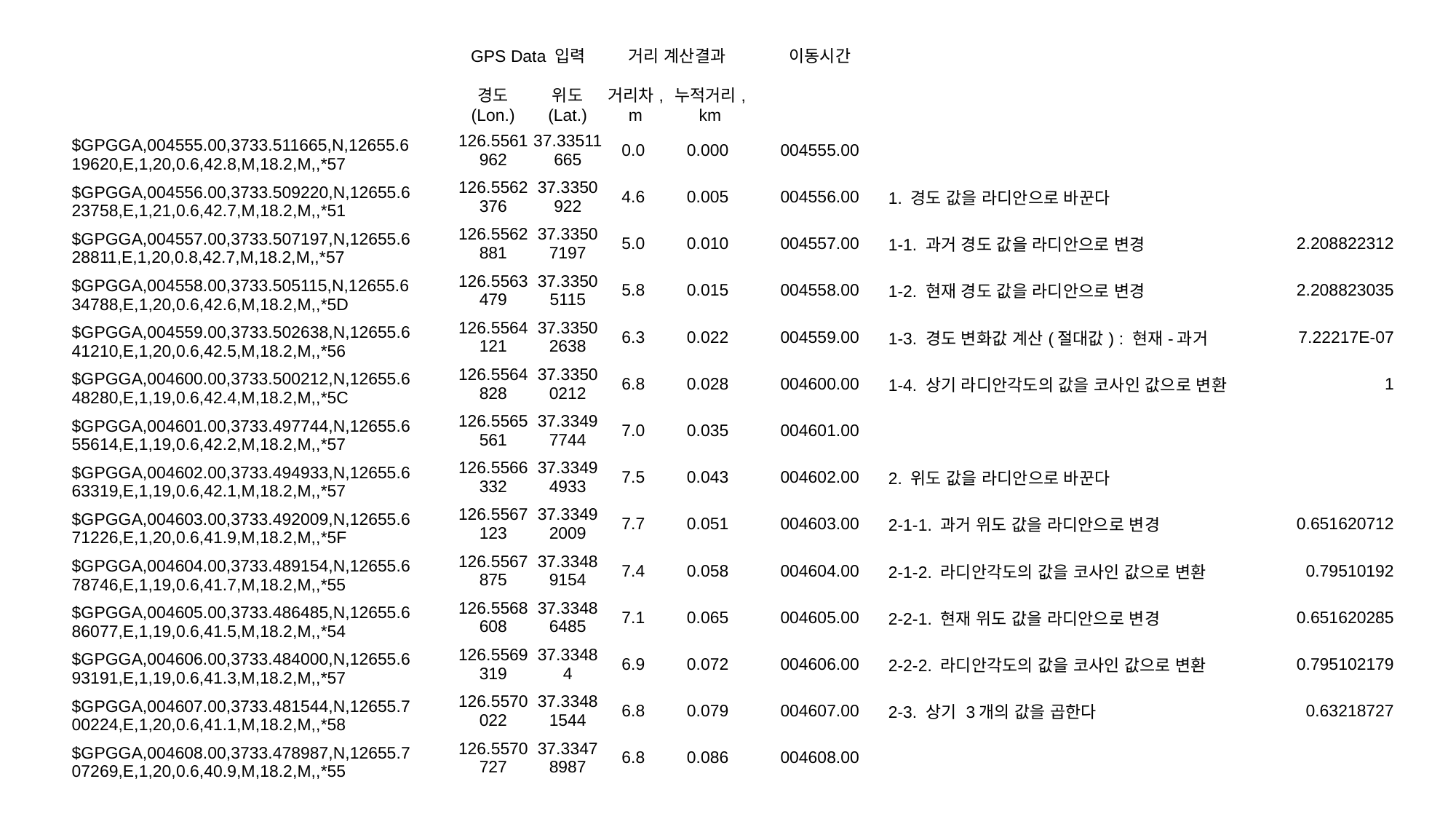

|  |  | GPS Data 입력 |  | 거리 계산결과 |  | 이동시간 |  |  |
| --- | --- | --- | --- | --- | --- | --- | --- | --- |
|  |  | 경도 (Lon.) | 위도 (Lat.) | 거리차, m | 누적거리, km |  |  |  |
| $GPGGA,004555.00,3733.511665,N,12655.619620,E,1,20,0.6,42.8,M,18.2,M,,\*57 |  | 126.5561962 | 37.33511665 | 0.0 | 0.000 | 004555.00 |  |  |
| $GPGGA,004556.00,3733.509220,N,12655.623758,E,1,21,0.6,42.7,M,18.2,M,,\*51 |  | 126.5562376 | 37.3350922 | 4.6 | 0.005 | 004556.00 | 1. 경도 값을 라디안으로 바꾼다 |  |
| $GPGGA,004557.00,3733.507197,N,12655.628811,E,1,20,0.8,42.7,M,18.2,M,,\*57 |  | 126.5562881 | 37.33507197 | 5.0 | 0.010 | 004557.00 | 1-1. 과거 경도 값을 라디안으로 변경 | 2.208822312 |
| $GPGGA,004558.00,3733.505115,N,12655.634788,E,1,20,0.6,42.6,M,18.2,M,,\*5D |  | 126.5563479 | 37.33505115 | 5.8 | 0.015 | 004558.00 | 1-2. 현재 경도 값을 라디안으로 변경 | 2.208823035 |
| $GPGGA,004559.00,3733.502638,N,12655.641210,E,1,20,0.6,42.5,M,18.2,M,,\*56 |  | 126.5564121 | 37.33502638 | 6.3 | 0.022 | 004559.00 | 1-3. 경도 변화값 계산(절대값) : 현재-과거 | 7.22217E-07 |
| $GPGGA,004600.00,3733.500212,N,12655.648280,E,1,19,0.6,42.4,M,18.2,M,,\*5C |  | 126.5564828 | 37.33500212 | 6.8 | 0.028 | 004600.00 | 1-4. 상기 라디안각도의 값을 코사인 값으로 변환 | 1 |
| $GPGGA,004601.00,3733.497744,N,12655.655614,E,1,19,0.6,42.2,M,18.2,M,,\*57 |  | 126.5565561 | 37.33497744 | 7.0 | 0.035 | 004601.00 |  |  |
| $GPGGA,004602.00,3733.494933,N,12655.663319,E,1,19,0.6,42.1,M,18.2,M,,\*57 |  | 126.5566332 | 37.33494933 | 7.5 | 0.043 | 004602.00 | 2. 위도 값을 라디안으로 바꾼다 |  |
| $GPGGA,004603.00,3733.492009,N,12655.671226,E,1,20,0.6,41.9,M,18.2,M,,\*5F |  | 126.5567123 | 37.33492009 | 7.7 | 0.051 | 004603.00 | 2-1-1. 과거 위도 값을 라디안으로 변경 | 0.651620712 |
| $GPGGA,004604.00,3733.489154,N,12655.678746,E,1,19,0.6,41.7,M,18.2,M,,\*55 |  | 126.5567875 | 37.33489154 | 7.4 | 0.058 | 004604.00 | 2-1-2. 라디안각도의 값을 코사인 값으로 변환 | 0.79510192 |
| $GPGGA,004605.00,3733.486485,N,12655.686077,E,1,19,0.6,41.5,M,18.2,M,,\*54 |  | 126.5568608 | 37.33486485 | 7.1 | 0.065 | 004605.00 | 2-2-1. 현재 위도 값을 라디안으로 변경 | 0.651620285 |
| $GPGGA,004606.00,3733.484000,N,12655.693191,E,1,19,0.6,41.3,M,18.2,M,,\*57 |  | 126.5569319 | 37.33484 | 6.9 | 0.072 | 004606.00 | 2-2-2. 라디안각도의 값을 코사인 값으로 변환 | 0.795102179 |
| $GPGGA,004607.00,3733.481544,N,12655.700224,E,1,20,0.6,41.1,M,18.2,M,,\*58 |  | 126.5570022 | 37.33481544 | 6.8 | 0.079 | 004607.00 | 2-3. 상기 3개의 값을 곱한다 | 0.63218727 |
| $GPGGA,004608.00,3733.478987,N,12655.707269,E,1,20,0.6,40.9,M,18.2,M,,\*55 |  | 126.5570727 | 37.33478987 | 6.8 | 0.086 | 004608.00 |  |  |